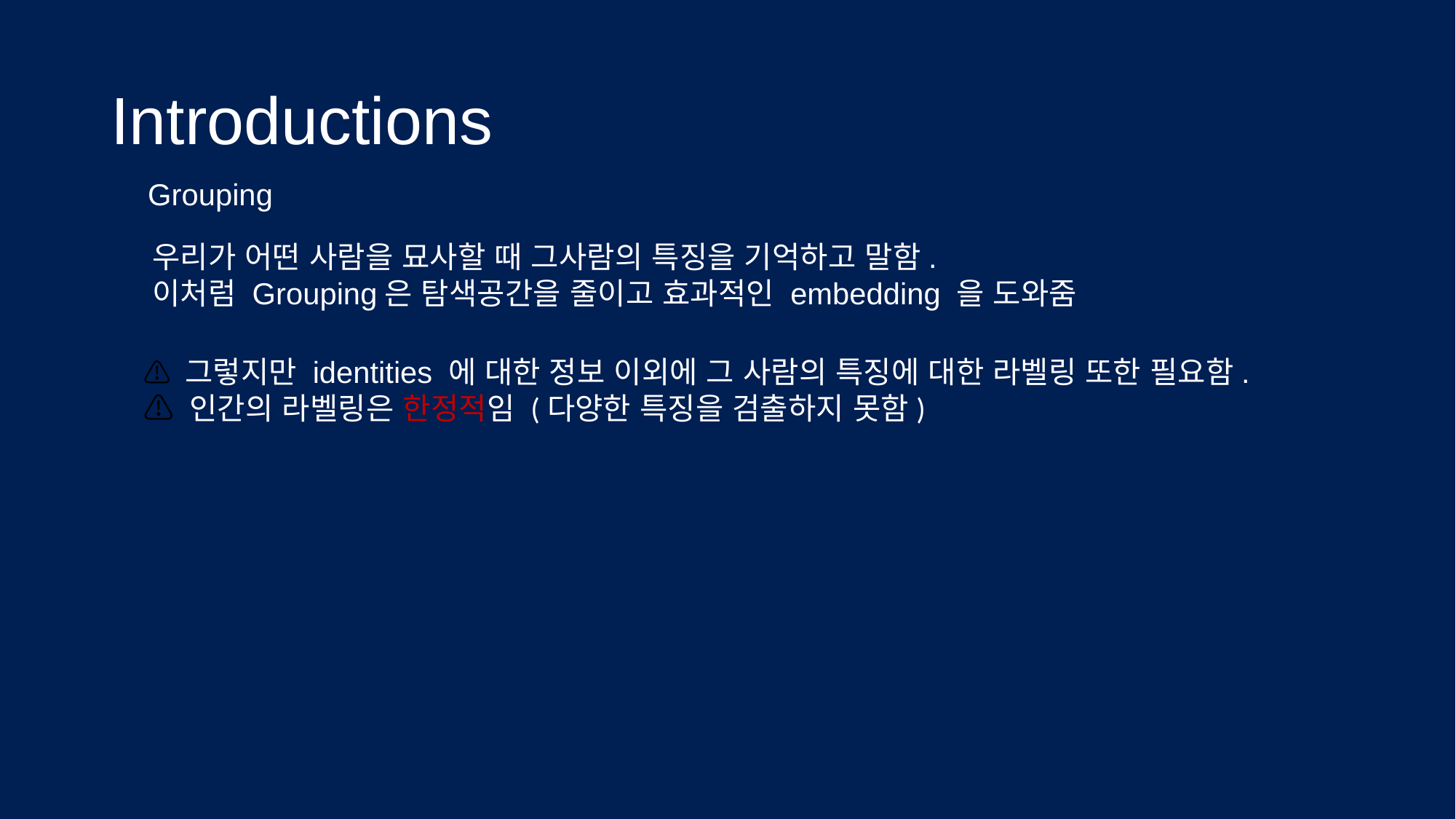

# Introductions
Grouping
우리가 어떤 사람을 묘사할 때 그사람의 특징을 기억하고 말함.
이처럼 Grouping은 탐색공간을 줄이고 효과적인 embedding 을 도와줌
⚠️ 그렇지만 identities 에 대한 정보 이외에 그 사람의 특징에 대한 라벨링 또한 필요함.
⚠️ 인간의 라벨링은 한정적임 (다양한 특징을 검출하지 못함)